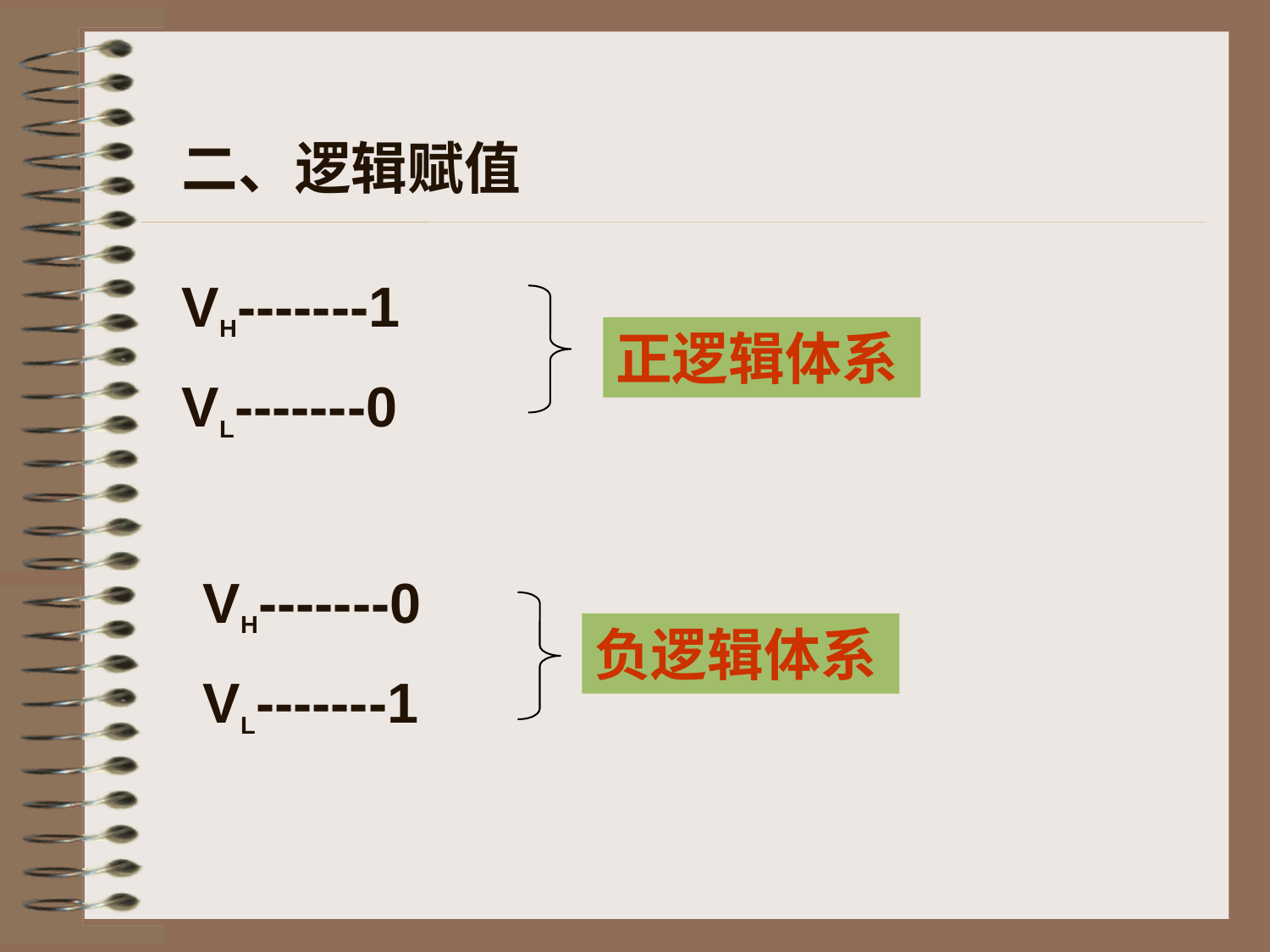

二、逻辑赋值
VH-------1
VL-------0

正逻辑体系
VH-------0
VL-------1

负逻辑体系